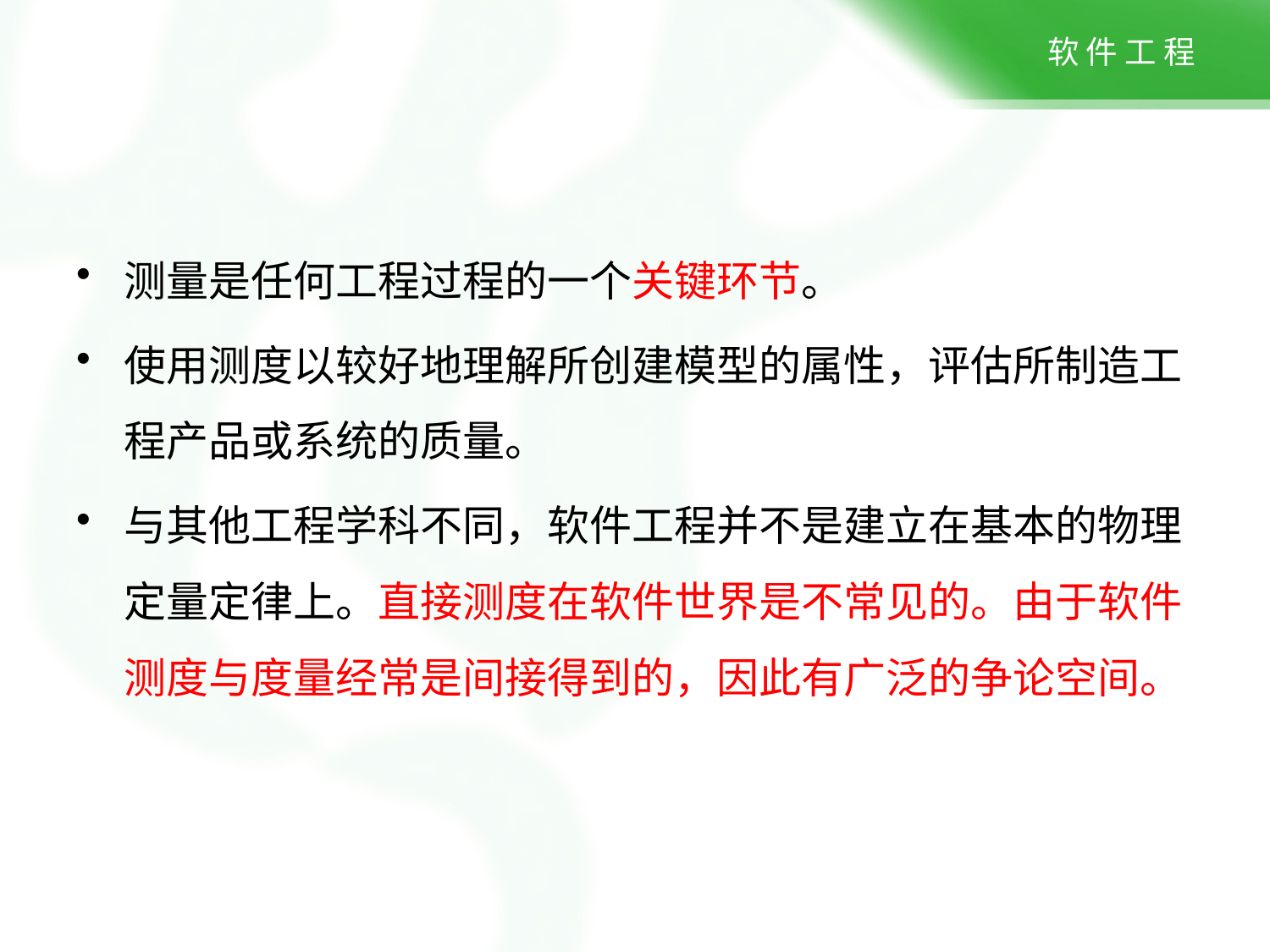

#
测量是任何工程过程的一个关键环节。
使用测度以较好地理解所创建模型的属性，评估所制造工程产品或系统的质量。
与其他工程学科不同，软件工程并不是建立在基本的物理定量定律上。直接测度在软件世界是不常见的。由于软件测度与度量经常是间接得到的，因此有广泛的争论空间。